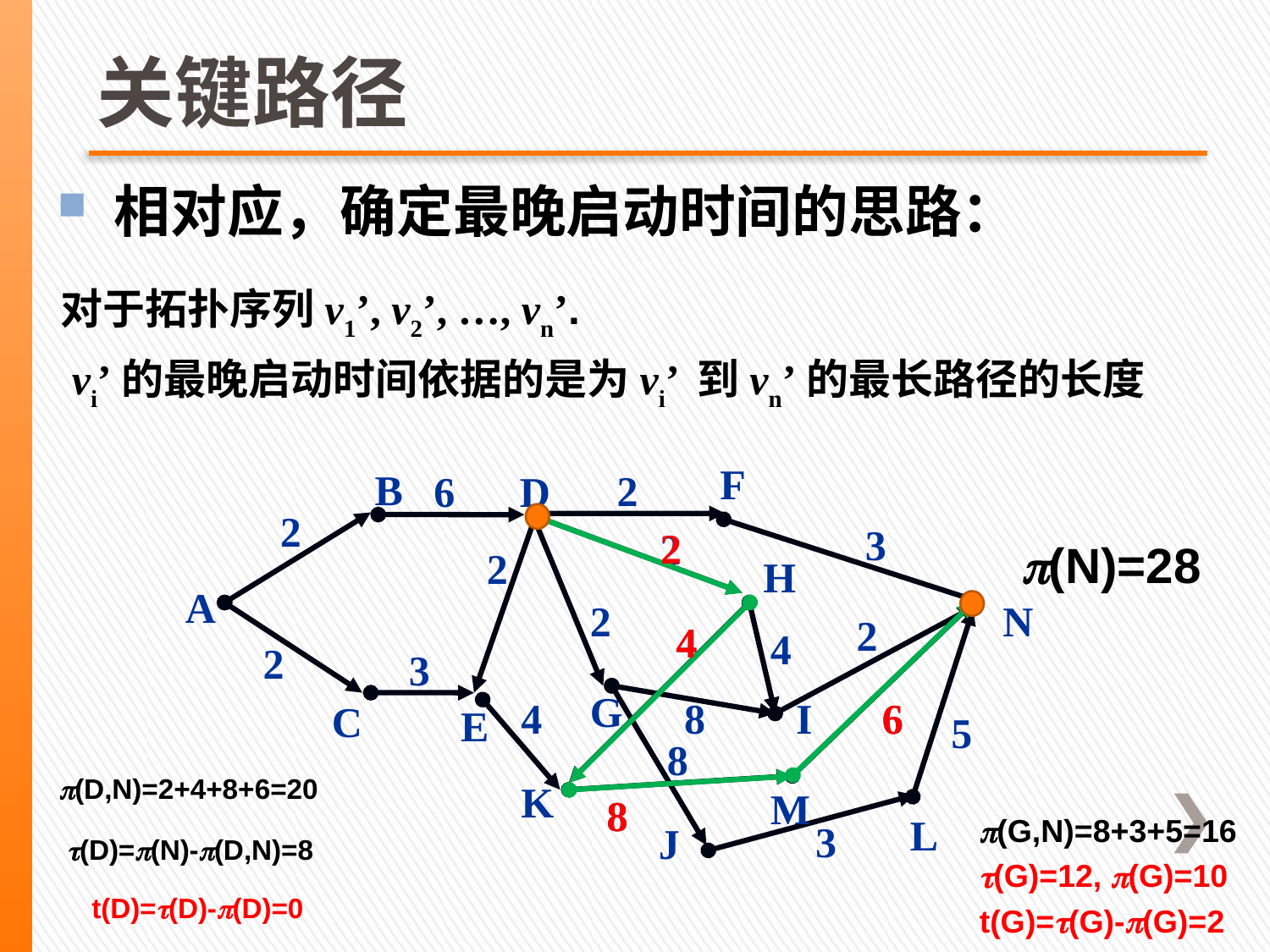

# 关键路径
 相对应，确定最晚启动时间的思路：
    对于拓扑序列v1’, v2’, …, vn’.
     vi’的最晚启动时间依据的是为vi’ 到vn’的最长路径的长度

F
2

B
6
D

2

3

N

2
H

2

2
G
A

2
C

4

4

2

6

5
3

E
4

K

8
I

8
J

M
8

L
3

2

 π(N)=28

4
6
 π(D,N)=2+4+8+6=20
8
π(G,N)=8+3+5=16
τ(G)=12, π(G)=10
t(G)=τ(G)-π(G)=2
 τ(D)=π(N)-π(D,N)=8
t(D)=τ(D)-π(D)=0